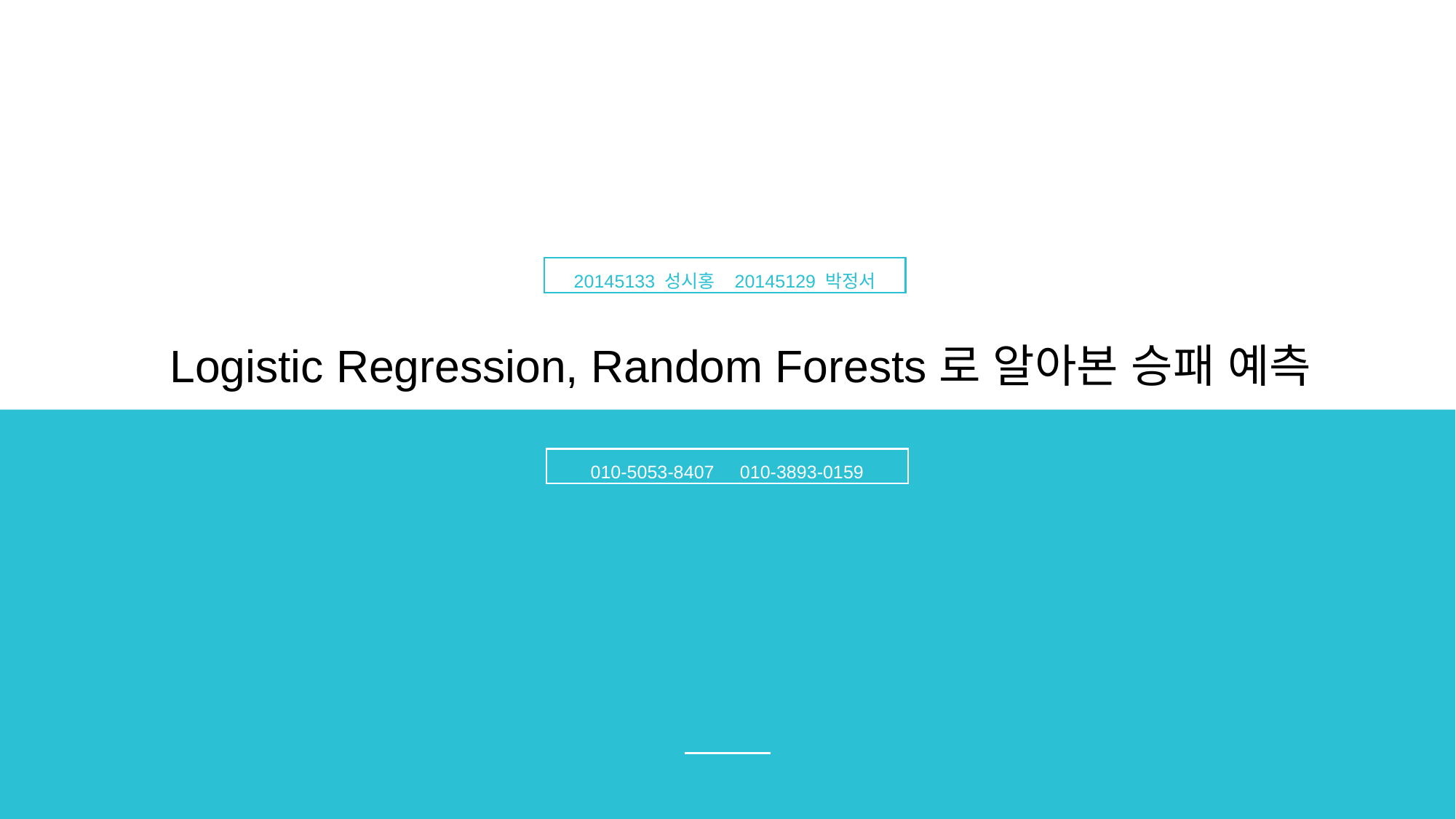

20145133 성시홍   20145129 박정서
Logistic Regression, Random Forests로 알아본 승패 예측

010-5053-8407     010-3893-0159